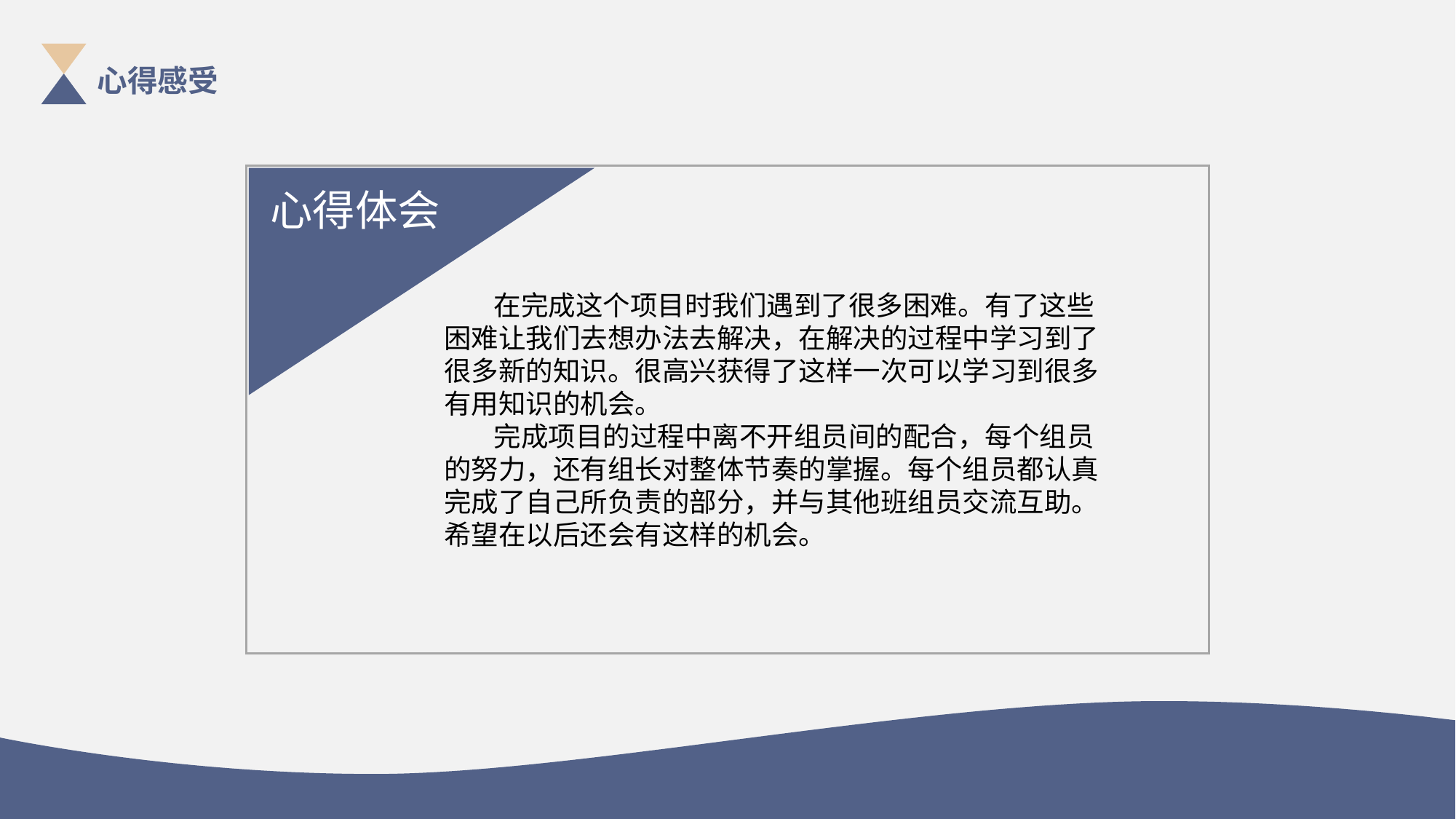

心得感受

心得体会
       在完成这个项目时我们遇到了很多困难。有了这些困难让我们去想办法去解决，在解决的过程中学习到了很多新的知识。很高兴获得了这样一次可以学习到很多有用知识的机会。
       完成项目的过程中离不开组员间的配合，每个组员的努力，还有组长对整体节奏的掌握。每个组员都认真完成了自己所负责的部分，并与其他班组员交流互助。
希望在以后还会有这样的机会。